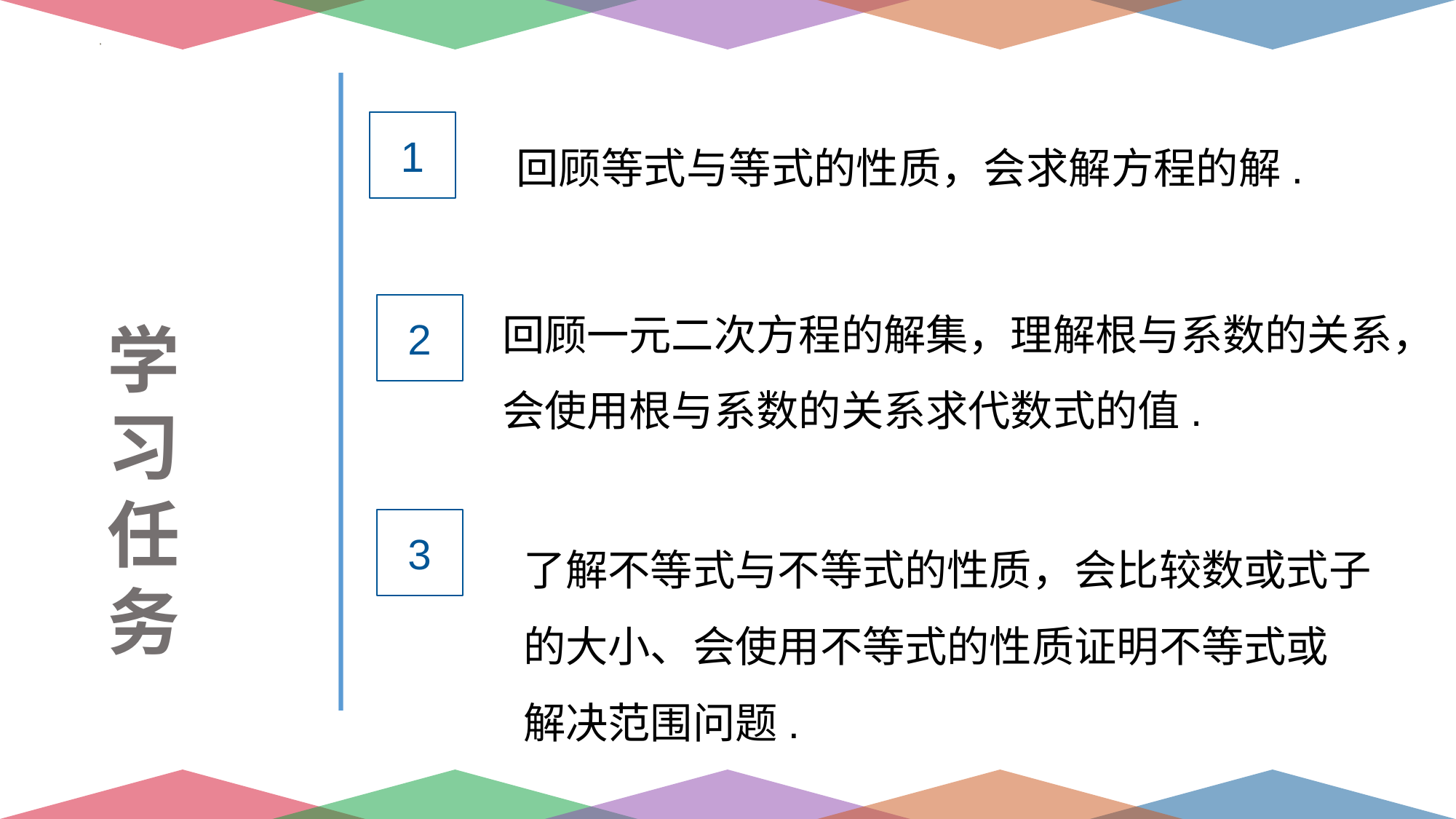

回顾等式与等式的性质，会求解方程的解.
1

回顾一元二次方程的解集，理解根与系数的关系，
会使用根与系数的关系求代数式的值.
2
学习任务
3
了解不等式与不等式的性质，会比较数或式子
的大小、会使用不等式的性质证明不等式或
解决范围问题.